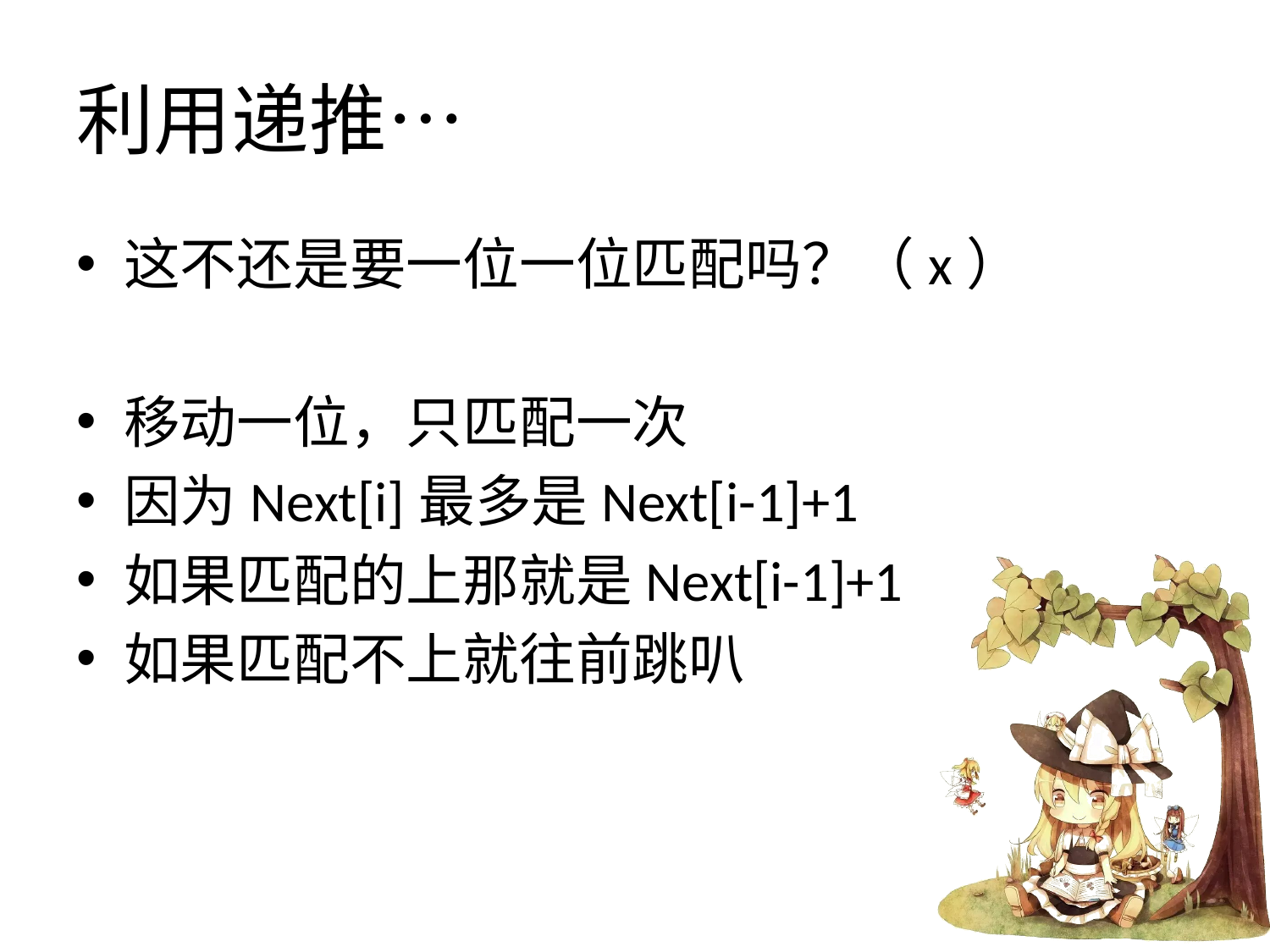

# 利用递推…
这不还是要一位一位匹配吗？（x）

移动一位，只匹配一次
因为Next[i]最多是Next[i-1]+1
如果匹配的上那就是Next[i-1]+1
如果匹配不上就往前跳叭